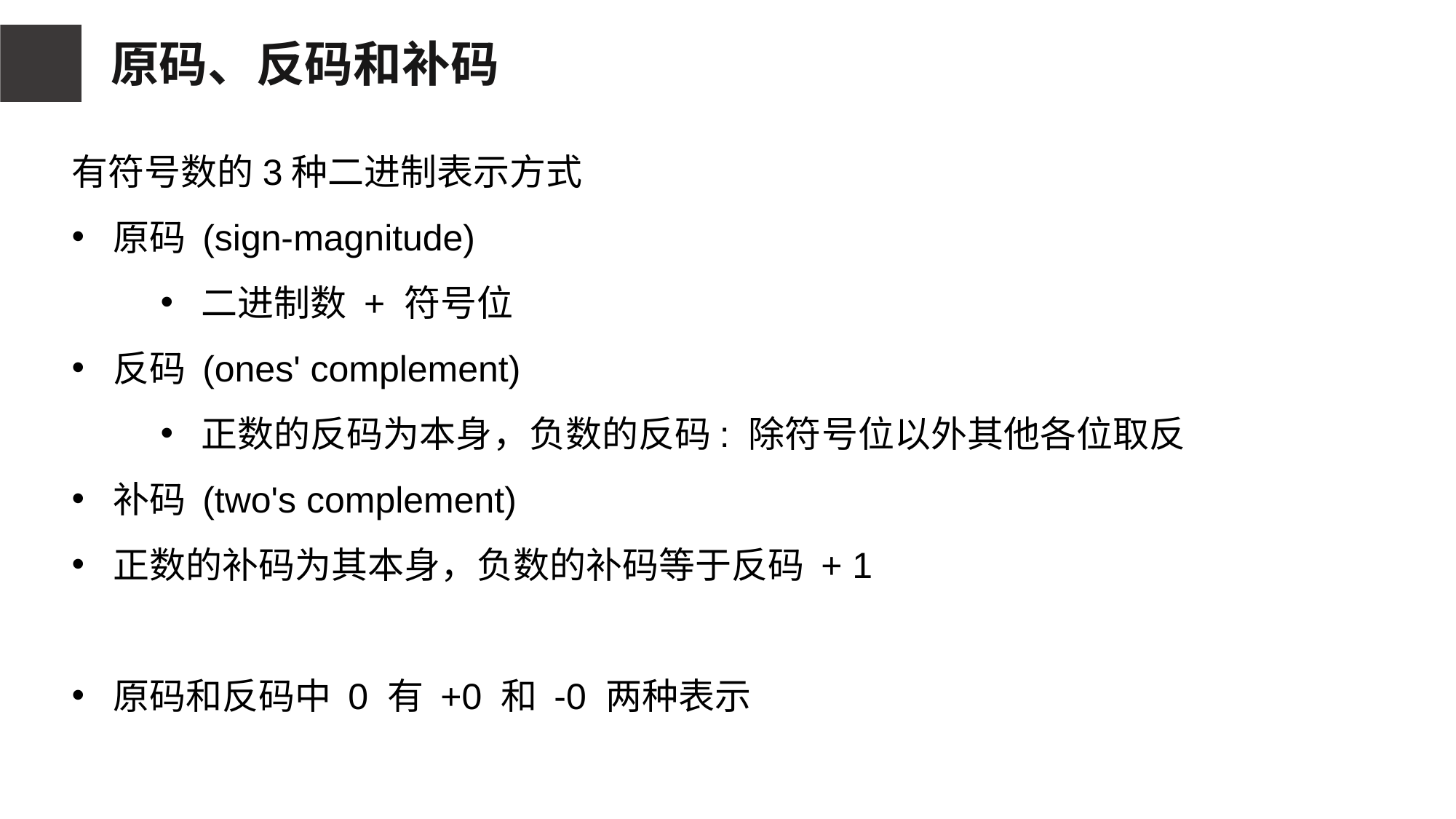

原码、反码和补码
有符号数的3种二进制表示方式
原码 (sign-magnitude)
二进制数 + 符号位
反码 (ones' complement)
正数的反码为本身，负数的反码: 除符号位以外其他各位取反
补码 (two's complement)
正数的补码为其本身，负数的补码等于反码 + 1
原码和反码中 0 有 +0 和 -0 两种表示